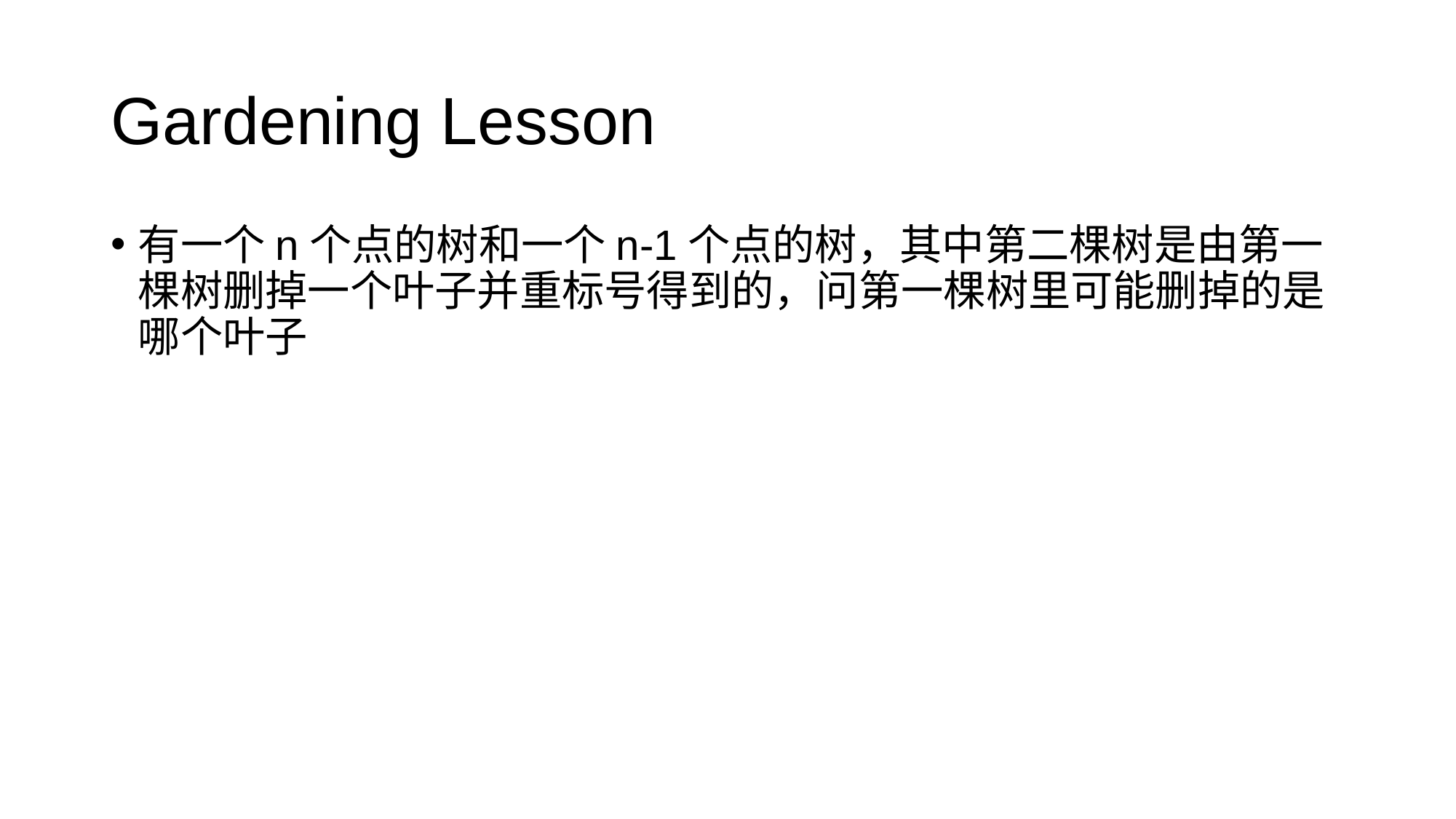

# Gardening Lesson
有一个n个点的树和一个n-1个点的树，其中第二棵树是由第一棵树删掉一个叶子并重标号得到的，问第一棵树里可能删掉的是哪个叶子